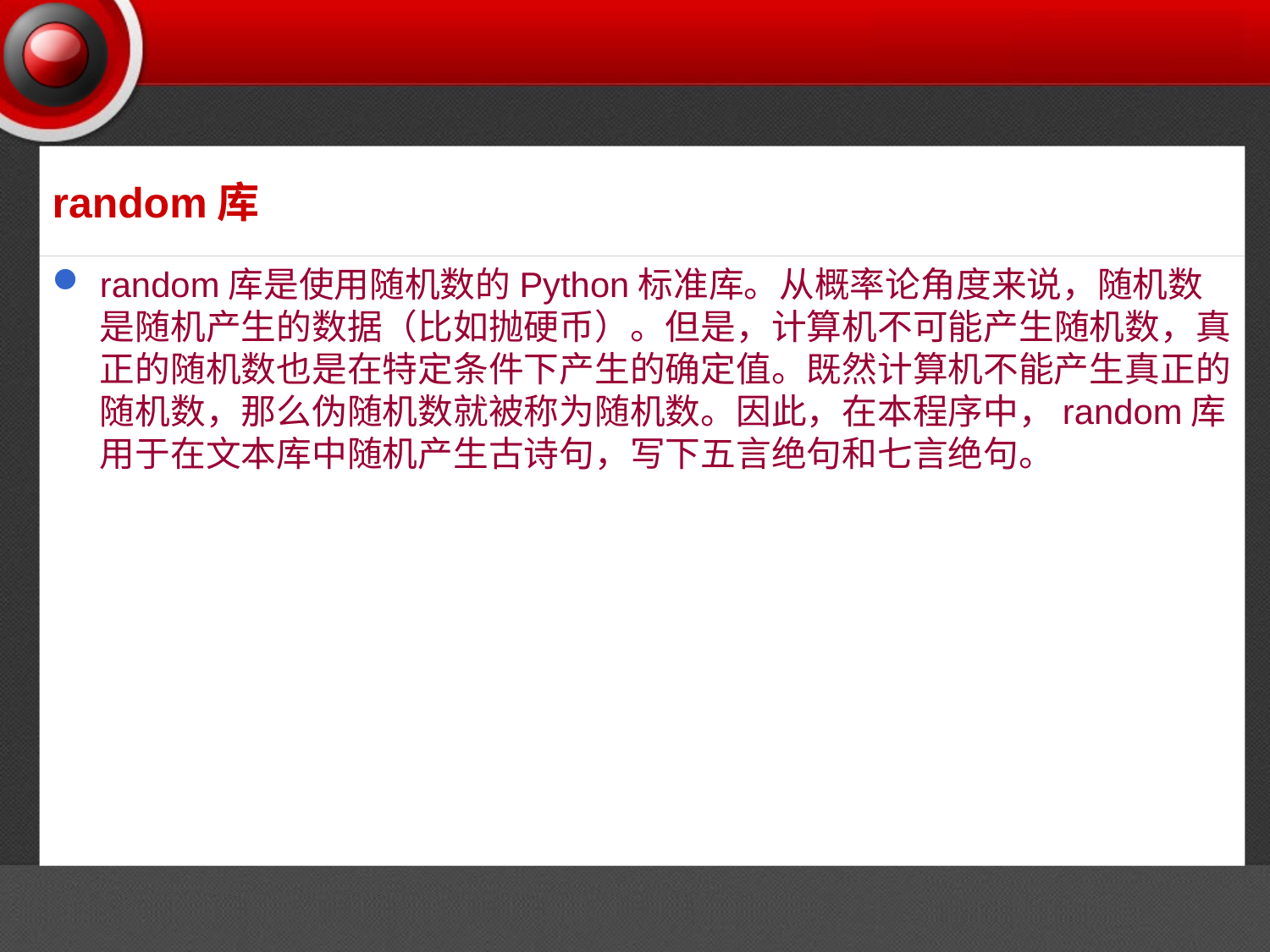

# random库
random库是使用随机数的Python标准库。从概率论角度来说，随机数是随机产生的数据（比如抛硬币）。但是，计算机不可能产生随机数，真正的随机数也是在特定条件下产生的确定值。既然计算机不能产生真正的随机数，那么伪随机数就被称为随机数。因此，在本程序中，random库用于在文本库中随机产生古诗句，写下五言绝句和七言绝句。